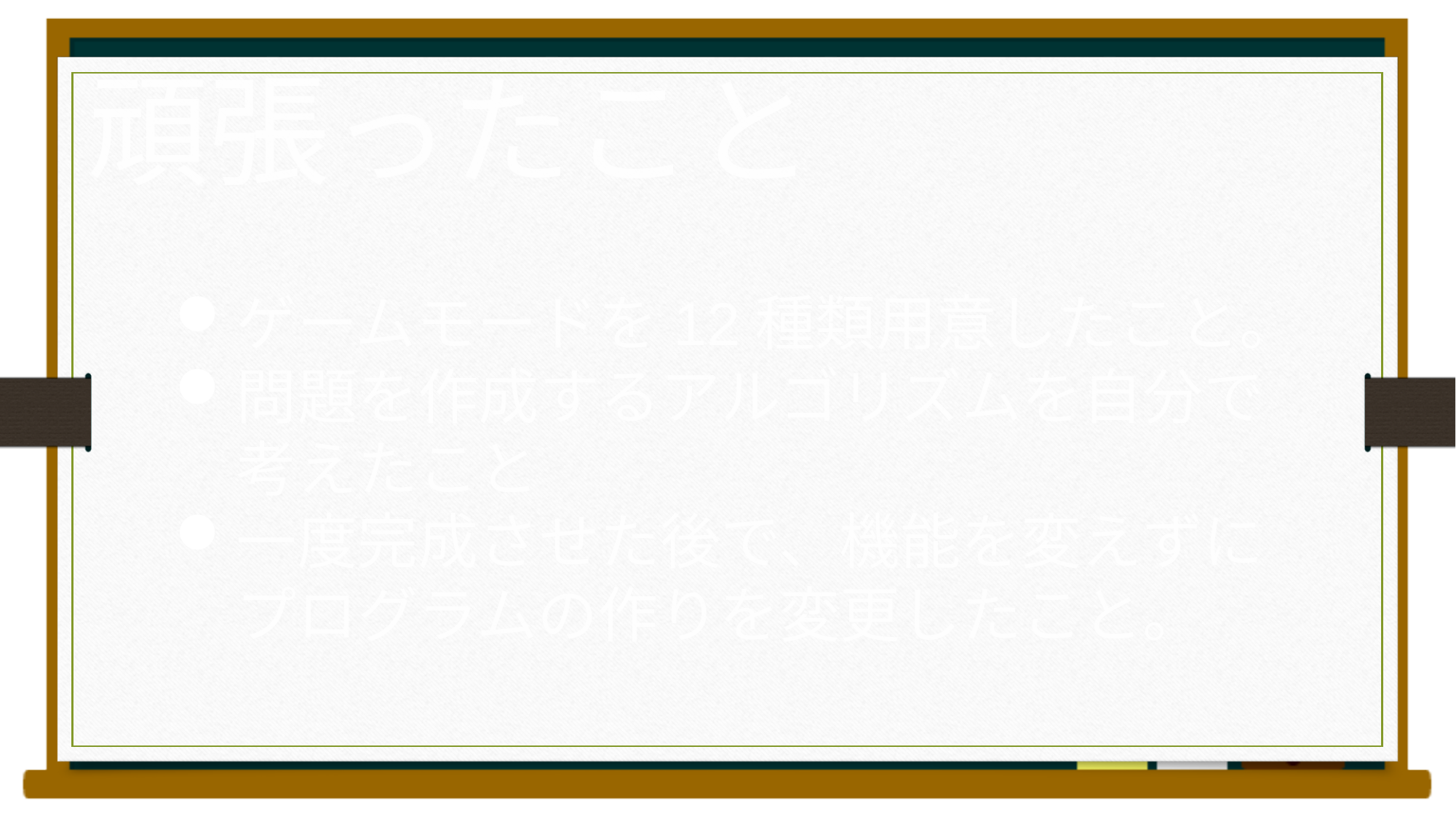

# 頑張ったこと
ゲームモードを12種類用意したこと。
問題を作成するアルゴリズムを自分で考えたこと
一度完成させた後で、機能を変えずにプログラムの作りを変更したこと。